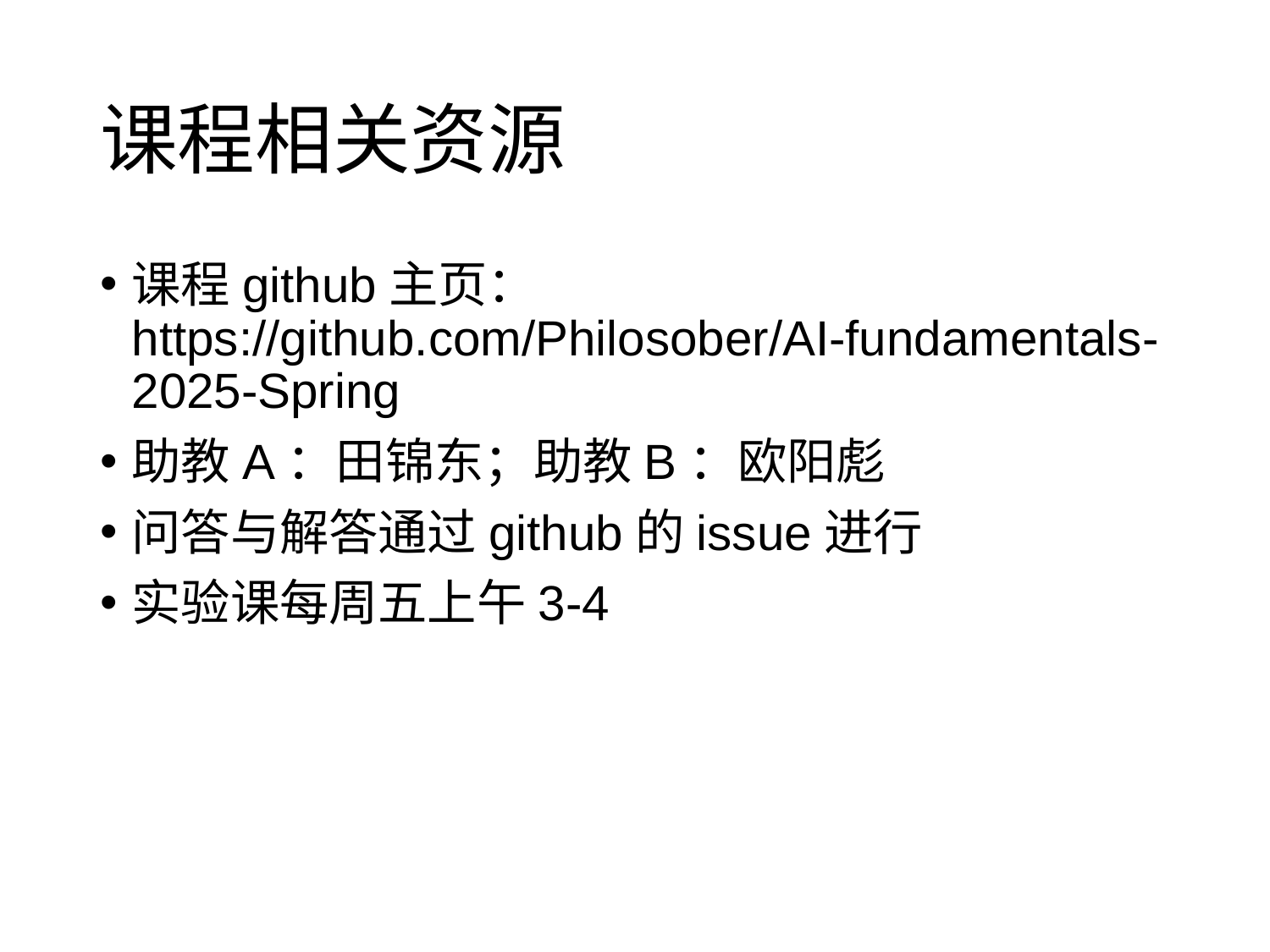

# 课程相关资源
课程github主页： https://github.com/Philosober/AI-fundamentals-2025-Spring
助教A：田锦东；助教B：欧阳彪
问答与解答通过github的issue进行
实验课每周五上午3-4